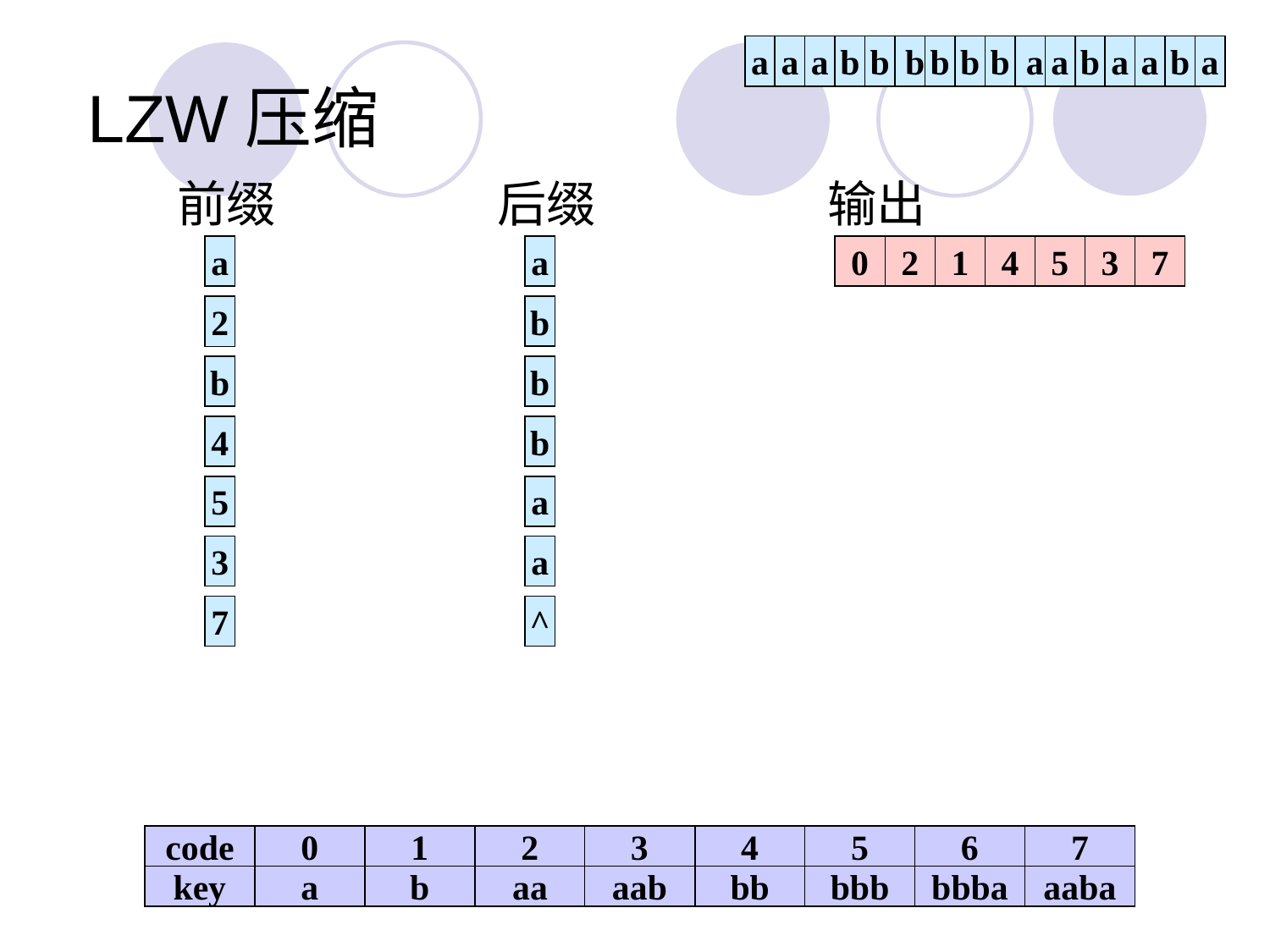

# LZW压缩
a
a
a
b
b
b
b
b
b
a
a
b
a
a
b
a
前缀
后缀
输出
0
2
1
4
5
3
7
a
a
a
a
b
2
b
b
b
4
b
b
b
4
5
b
a
a
2
3
a
b
a
a
2
3
7
a
b
a
^
code
0
1
2
3
4
5
6
7
key
a
b
aa
aab
bb
bbb
bbba
aaba